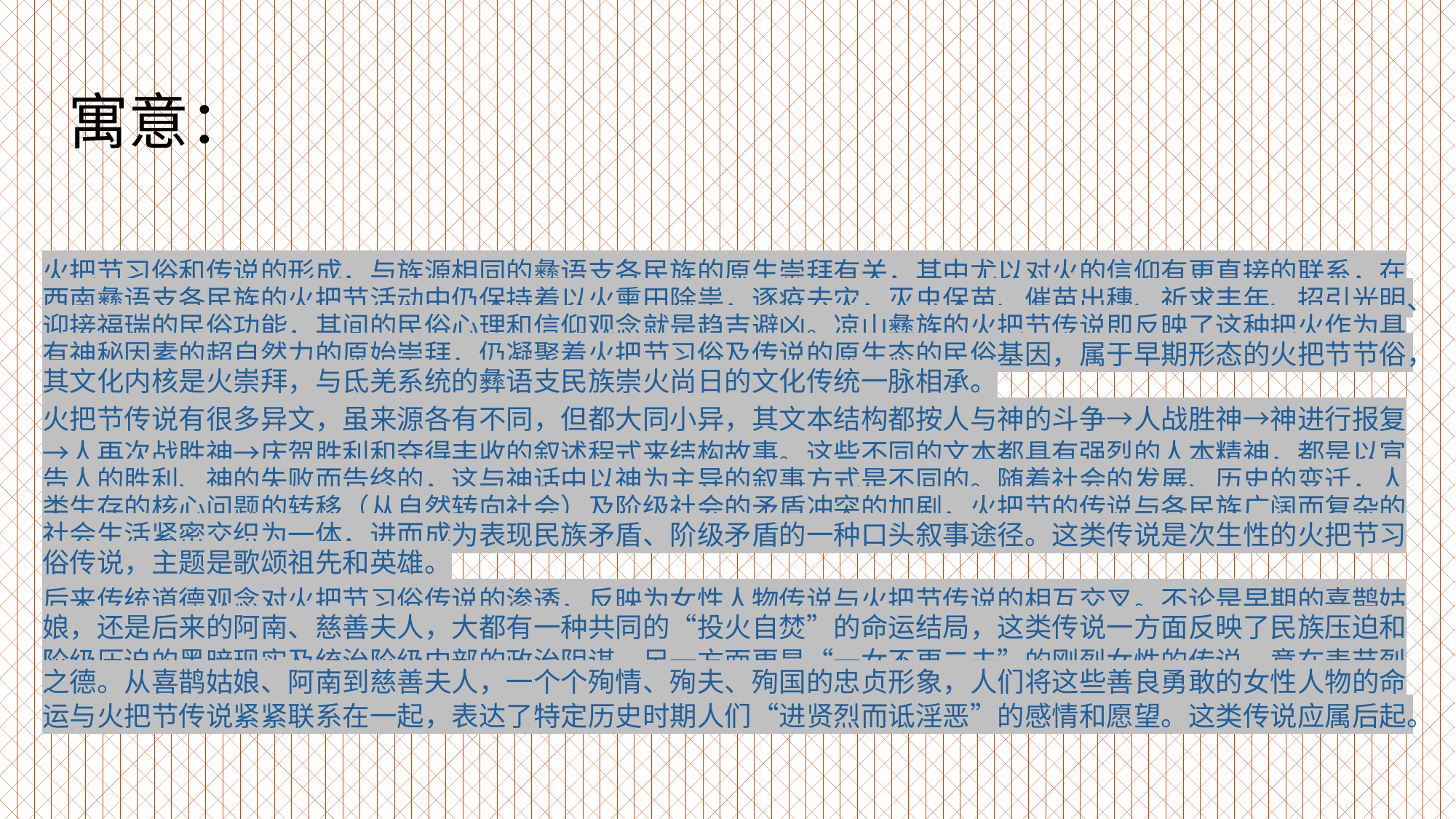

寓意：

火把节习俗和传说的形成，与族源相同的彝语支各民族的原生崇拜有关，其中尤以对火的信仰有更直接的联系，在西南彝语支各民族的火把节活动中仍保持着以火熏田除祟，逐疫去灾，灭虫保苗、催苗出穗、祈求丰年、招引光明、迎接福瑞的民俗功能，其间的民俗心理和信仰观念就是趋吉避凶。凉山彝族的火把节传说即反映了这种把火作为具有神秘因素的超自然力的原始崇拜，仍凝聚着火把节习俗及传说的原生态的民俗基因，属于早期形态的火把节节俗，其文化内核是火崇拜，与氐羌系统的彝语支民族崇火尚日的文化传统一脉相承。
火把节传说有很多异文，虽来源各有不同，但都大同小异，其文本结构都按人与神的斗争→人战胜神→神进行报复→人再次战胜神→庆贺胜利和夺得丰收的叙述程式来结构故事。这些不同的文本都具有强烈的人本精神，都是以宣告人的胜利、神的失败而告终的，这与神话中以神为主导的叙事方式是不同的。随着社会的发展、历史的变迁，人类生存的核心问题的转移（从自然转向社会）及阶级社会的矛盾冲突的加剧，火把节的传说与各民族广阔而复杂的社会生活紧密交织为一体，进而成为表现民族矛盾、阶级矛盾的一种口头叙事途径。这类传说是次生性的火把节习俗传说，主题是歌颂祖先和英雄。
后来传统道德观念对火把节习俗传说的渗透，反映为女性人物传说与火把节传说的相互交叉。不论是早期的喜鹊姑娘，还是后来的阿南、慈善夫人，大都有一种共同的“投火自焚”的命运结局，这类传说一方面反映了民族压迫和阶级压迫的黑暗现实及统治阶级内部的政治阴谋，另一方面更是“一女不更二夫”的刚烈女性的传说，意在表节烈之德。从喜鹊姑娘、阿南到慈善夫人，一个个殉情、殉夫、殉国的忠贞形象，人们将这些善良勇敢的女性人物的命运与火把节传说紧紧联系在一起，表达了特定历史时期人们“进贤烈而诋淫恶”的感情和愿望。这类传说应属后起。